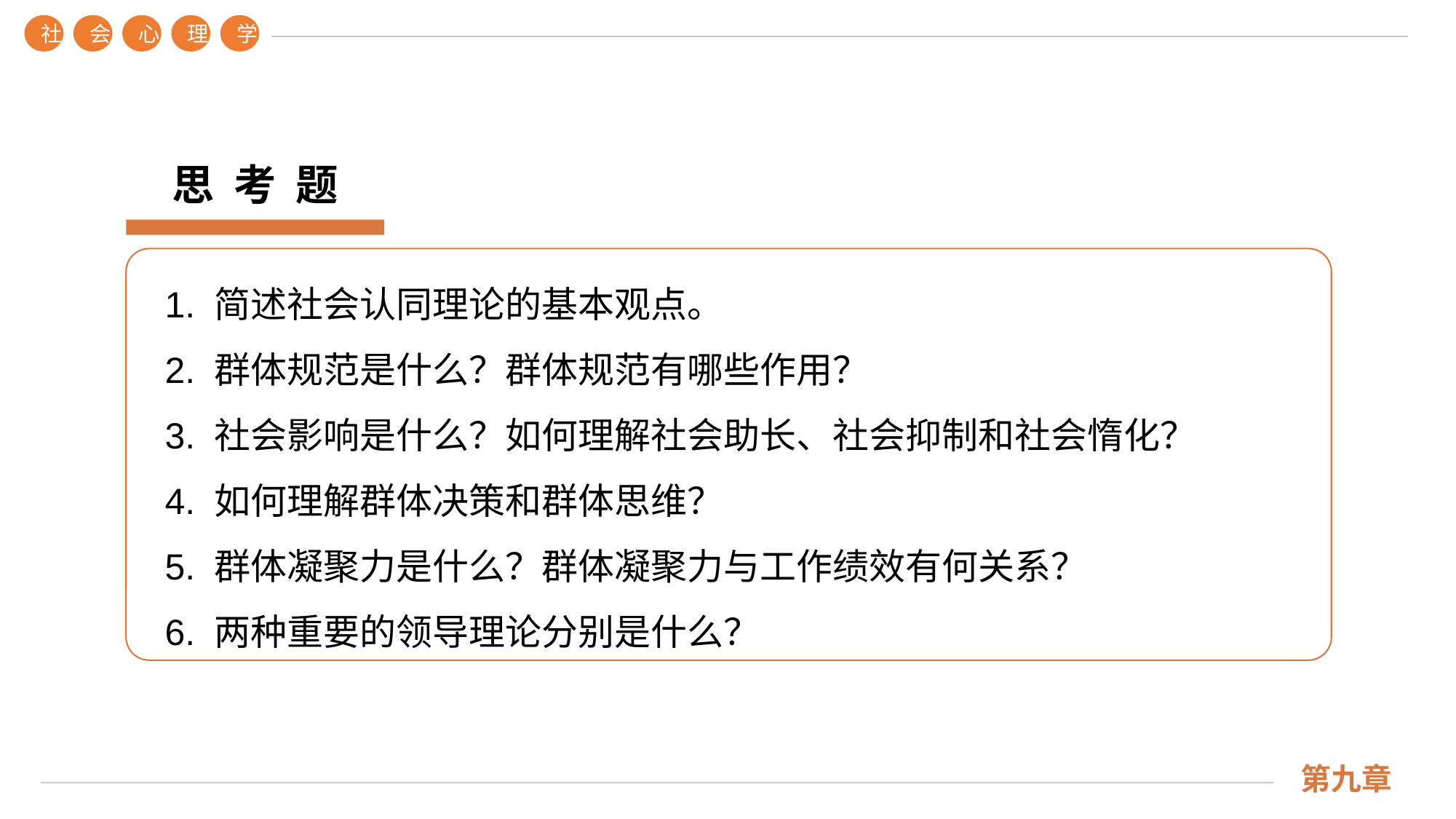

社
会
心
理
学
第九章

思  考  题

1. 简述社会认同理论的基本观点。
2. 群体规范是什么？群体规范有哪些作用？
3. 社会影响是什么？如何理解社会助长、社会抑制和社会惰化？
4. 如何理解群体决策和群体思维？
5. 群体凝聚力是什么？群体凝聚力与工作绩效有何关系？
6. 两种重要的领导理论分别是什么？